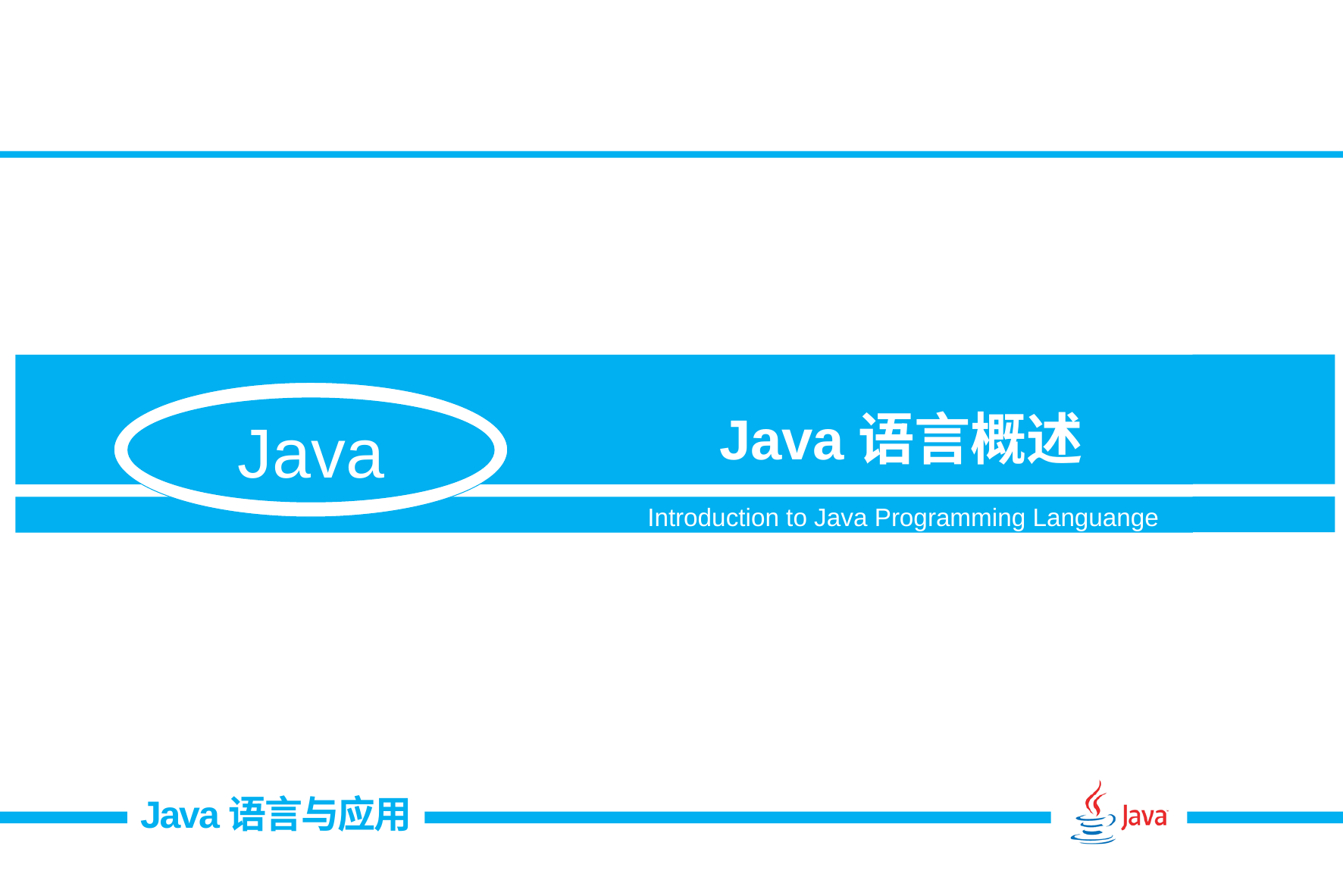

Java语言概述
Introduction to Java Programming Languange

Java